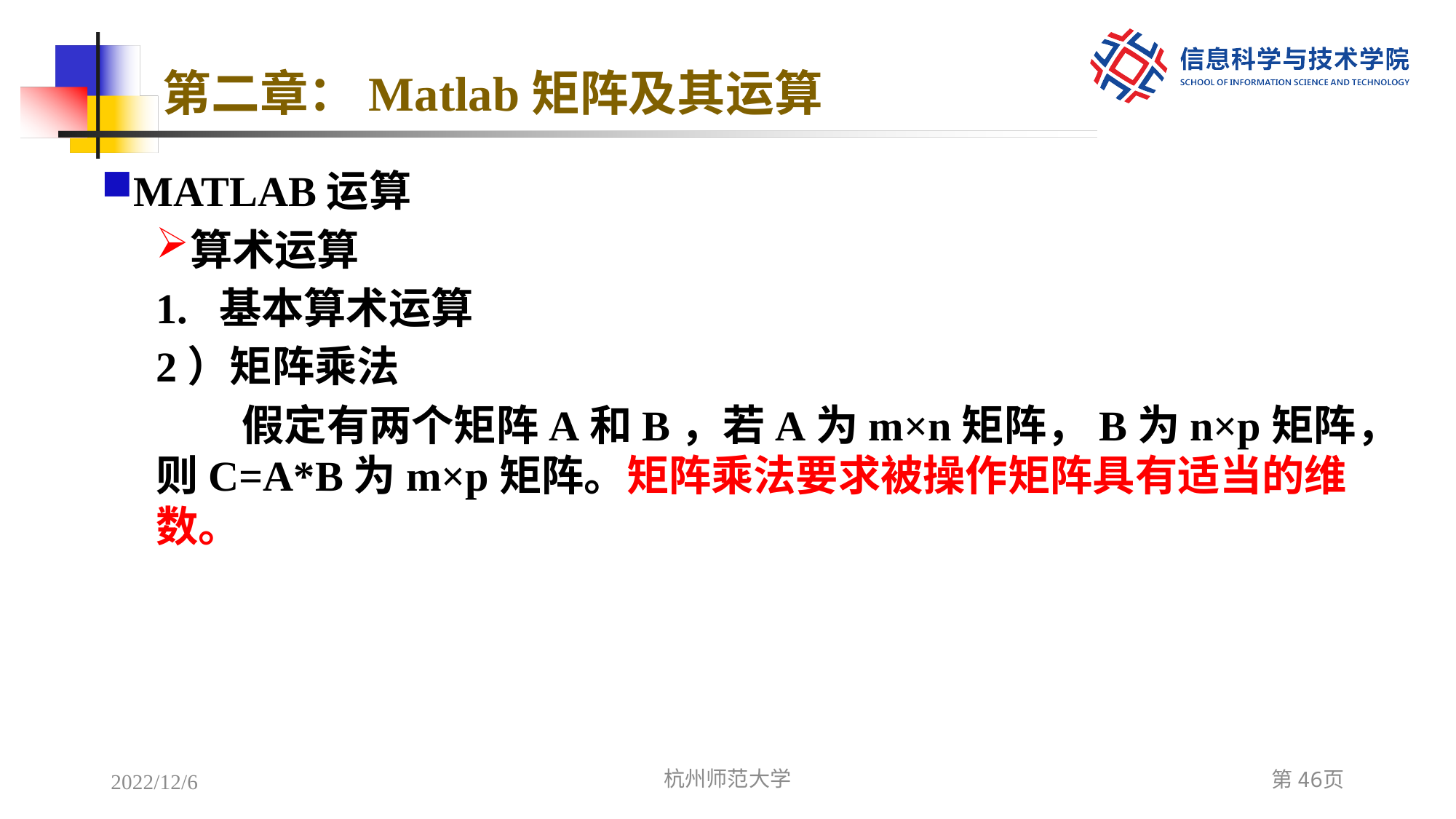

# 第二章：Matlab矩阵及其运算
MATLAB运算
算术运算
1.  基本算术运算
2）矩阵乘法
假定有两个矩阵A和B，若A为m×n矩阵，B为n×p矩阵，则C=A*B为m×p矩阵。矩阵乘法要求被操作矩阵具有适当的维数。

2022/12/6
杭州师范大学
第46页